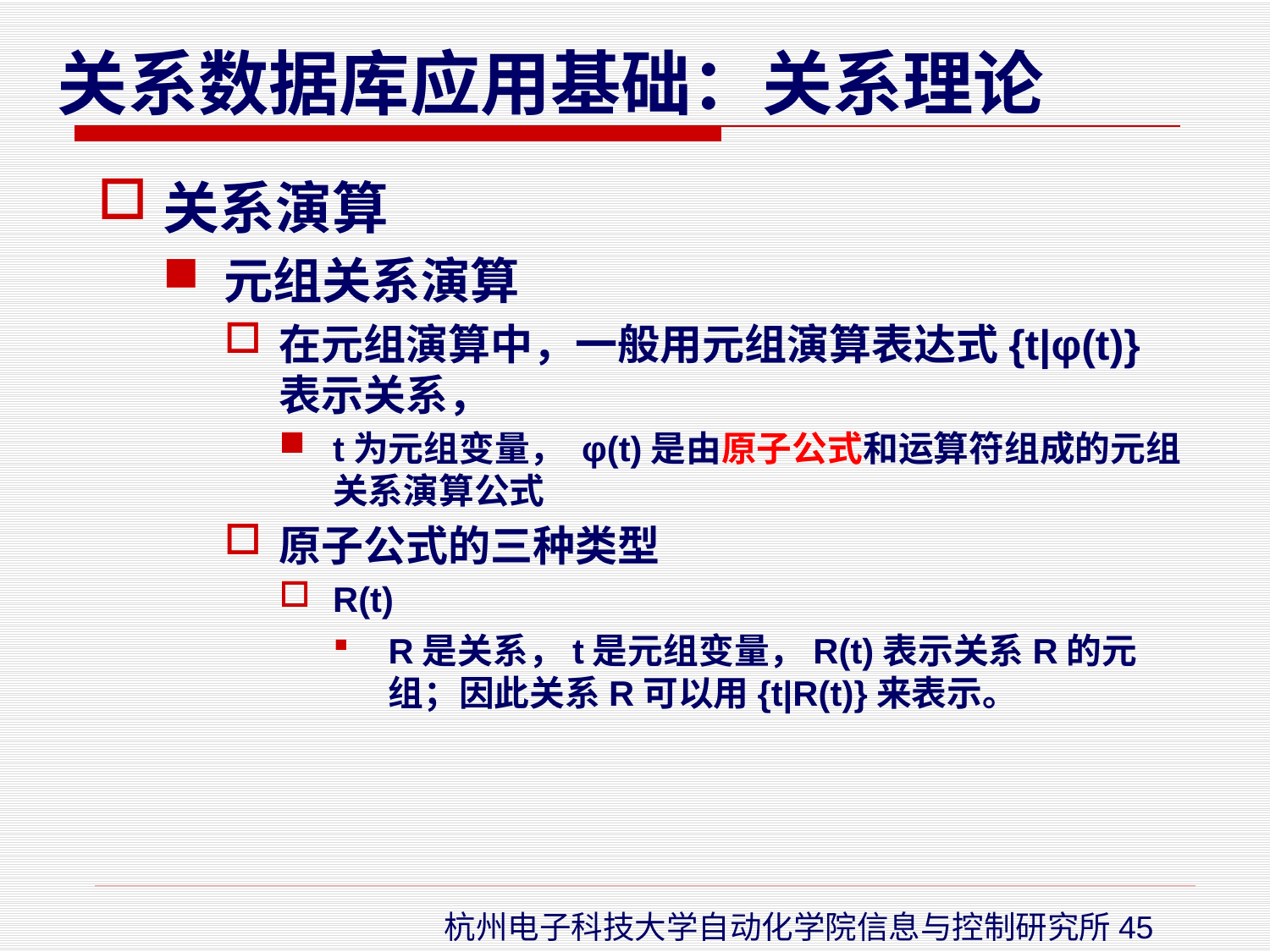

关系演算
元组关系演算
在元组演算中，一般用元组演算表达式{t|φ(t)}表示关系，
t为元组变量， φ(t)是由原子公式和运算符组成的元组关系演算公式
原子公式的三种类型
R(t)
R是关系，t是元组变量，R(t)表示关系R的元组；因此关系R可以用{t|R(t)}来表示。